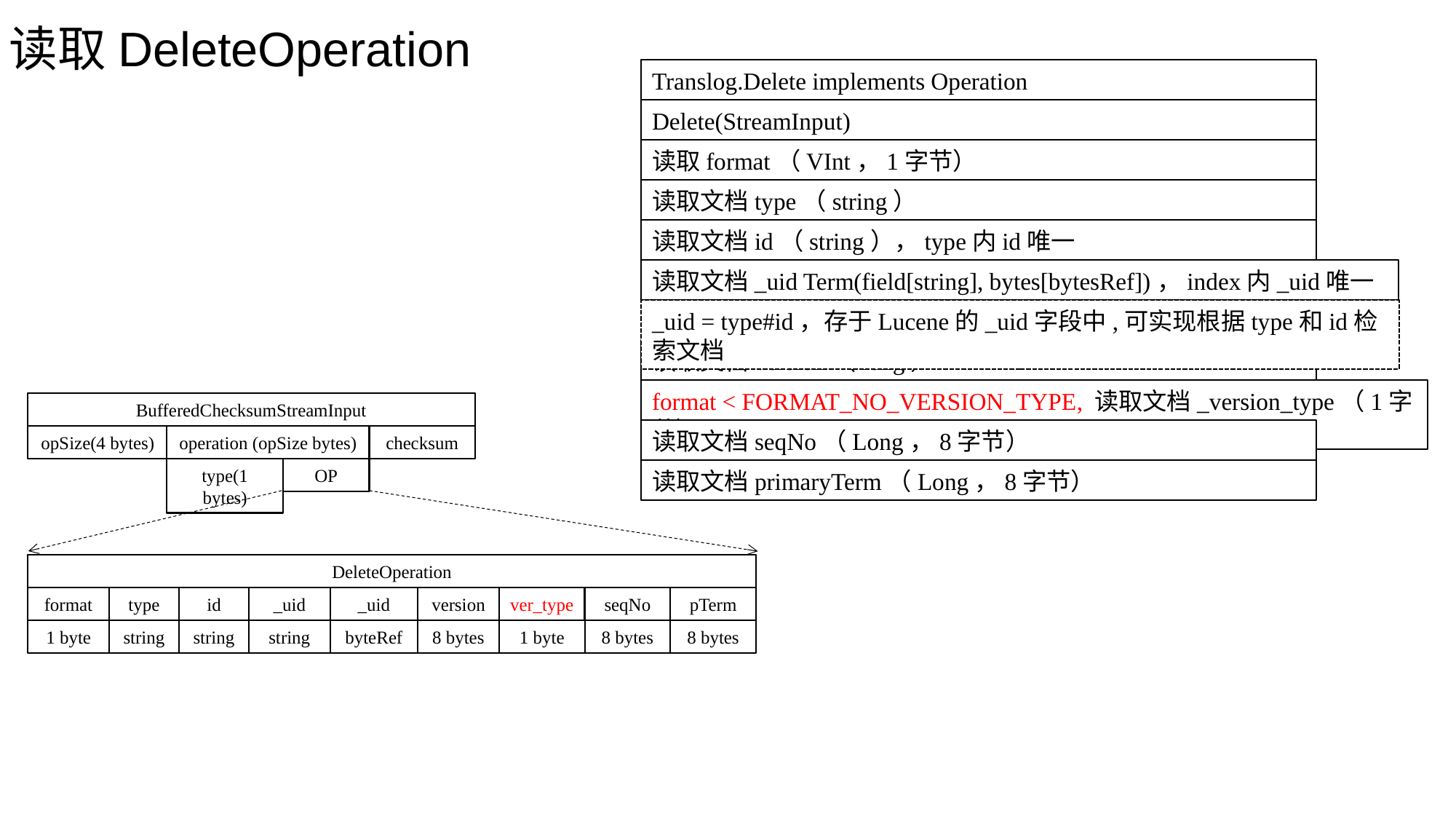

读取DeleteOperation
Translog.Delete implements Operation
Delete(StreamInput)
读取format（VInt，1字节）
读取文档type（string）
读取文档id（string），type内id唯一
读取文档_uid Term(field[string], bytes[bytesRef])，index内_uid唯一
_uid = type#id，存于Lucene的_uid字段中,可实现根据type和id检索文档
读取文档version（long）
format < FORMAT_NO_VERSION_TYPE, 读取文档_version_type（1字节）
BufferedChecksumStreamInput
读取文档seqNo（Long，8字节）
opSize(4 bytes)
operation (opSize bytes)
checksum
type(1 bytes)
OP
读取文档primaryTerm（Long，8字节）
DeleteOperation
format
type
id
_uid
_uid
version
ver_type
seqNo
pTerm
1 byte
string
string
string
byteRef
8 bytes
1 byte
8 bytes
8 bytes